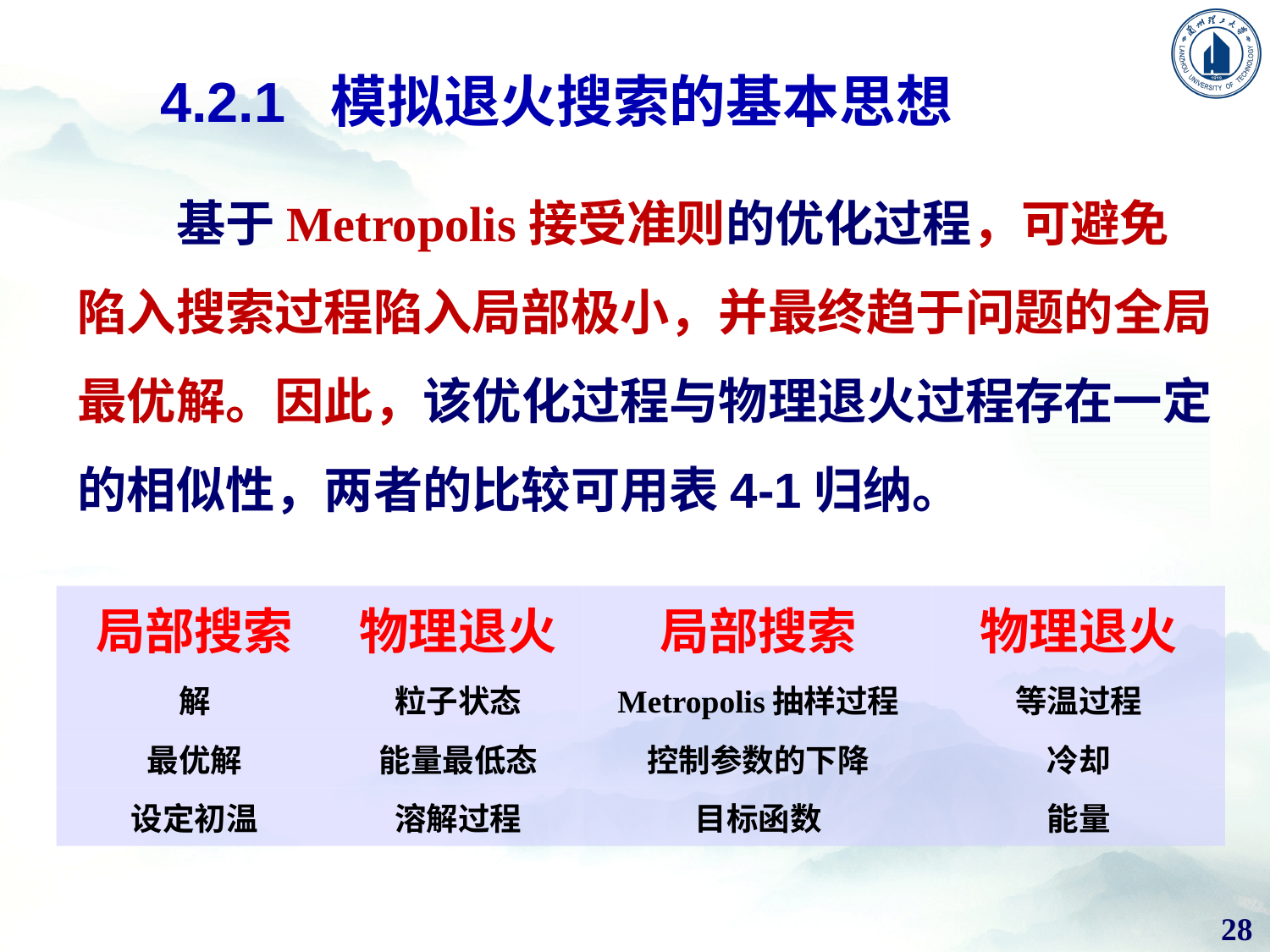

4.2.1  模拟退火搜索的基本思想
基于Metropolis接受准则的优化过程，可避免陷入搜索过程陷入局部极小，并最终趋于问题的全局最优解。因此，该优化过程与物理退火过程存在一定的相似性，两者的比较可用表4-1归纳。
| 局部搜索 | 物理退火 | 局部搜索 | 物理退火 |
| --- | --- | --- | --- |
| 解 | 粒子状态 | Metropolis抽样过程 | 等温过程 |
| 最优解 | 能量最低态 | 控制参数的下降 | 冷却 |
| 设定初温 | 溶解过程 | 目标函数 | 能量 |
28